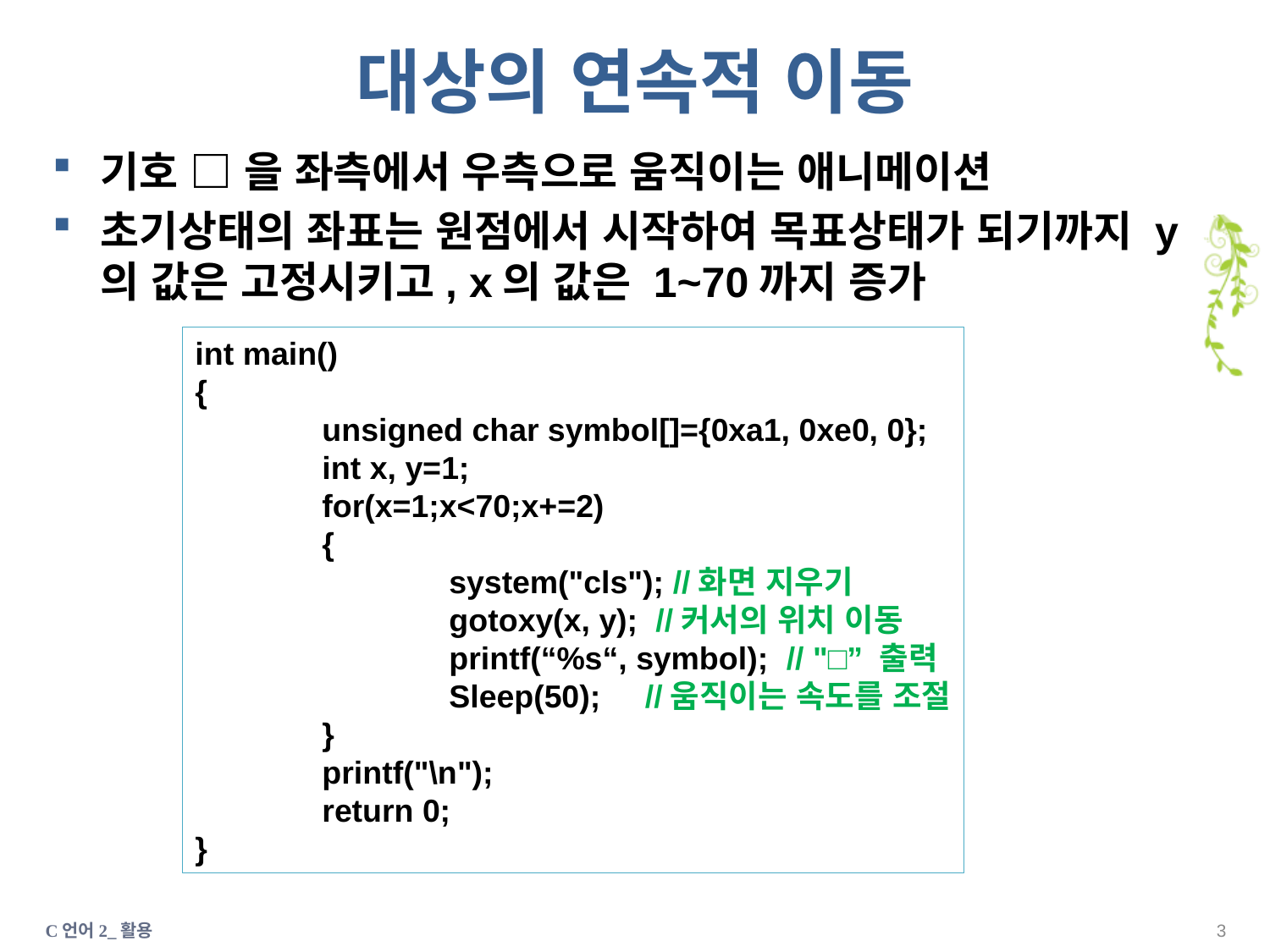

# 대상의 연속적 이동
기호 □ 을 좌측에서 우측으로 움직이는 애니메이션
초기상태의 좌표는 원점에서 시작하여 목표상태가 되기까지 y의 값은 고정시키고, x의 값은 1~70까지 증가

int main()
{
	unsigned char symbol[]={0xa1, 0xe0, 0};
	int x, y=1;
	for(x=1;x<70;x+=2)
	{
		system("cls"); //화면 지우기
		gotoxy(x, y);  //커서의 위치 이동
		printf(“%s“, symbol);  // "□” 출력
		Sleep(50);     //움직이는 속도를 조절
	}
	printf("\n");
	return 0;
}
C언어2_활용
3